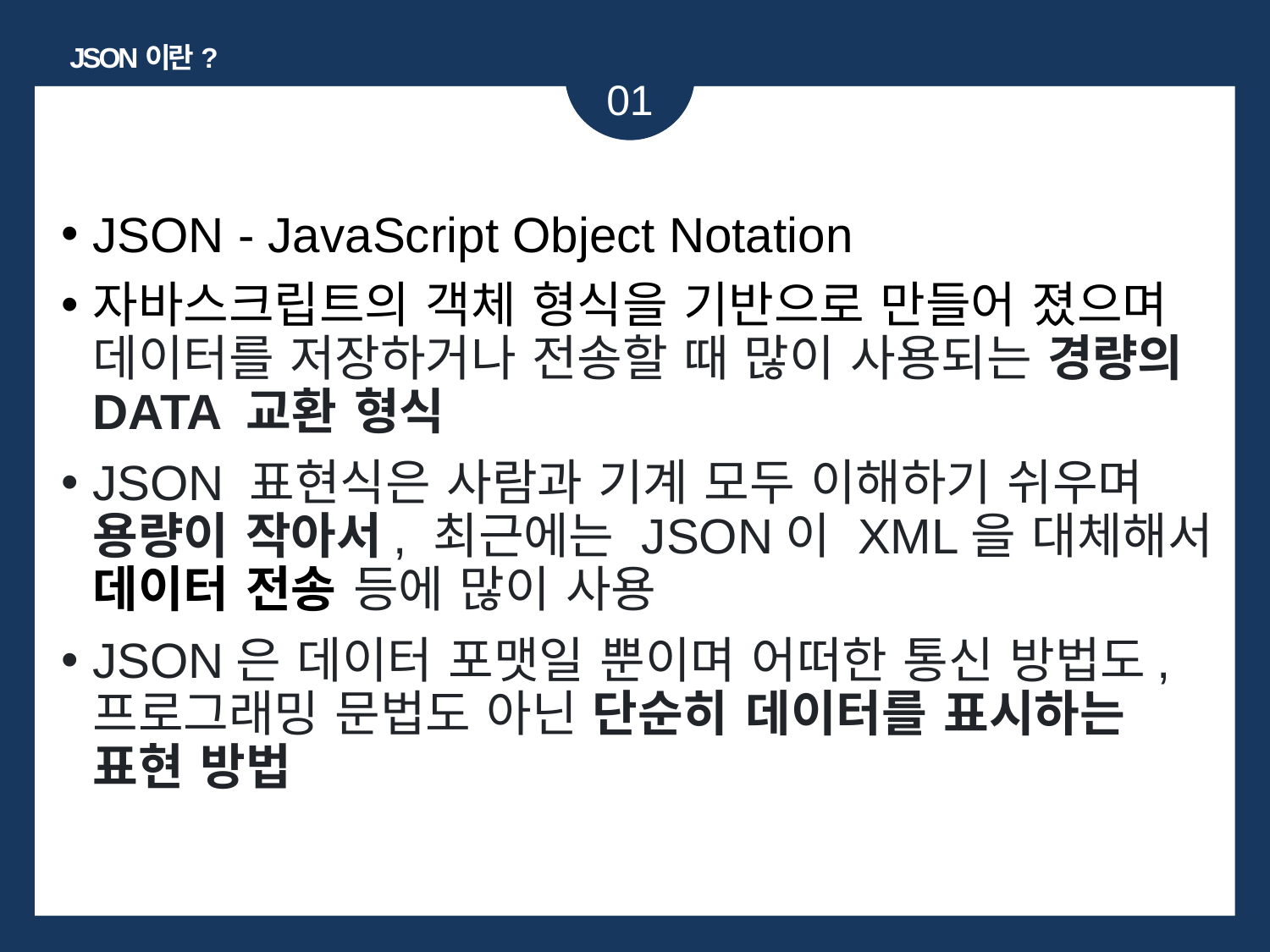

JSON이란?
01

JSON - JavaScript Object Notation
자바스크립트의 객체 형식을 기반으로 만들어 졌으며 데이터를 저장하거나 전송할 때 많이 사용되는 경량의 DATA 교환 형식
JSON 표현식은 사람과 기계 모두 이해하기 쉬우며 용량이 작아서, 최근에는 JSON이 XML을 대체해서 데이터 전송 등에 많이 사용
JSON은 데이터 포맷일 뿐이며 어떠한 통신 방법도, 프로그래밍 문법도 아닌 단순히 데이터를 표시하는 표현 방법